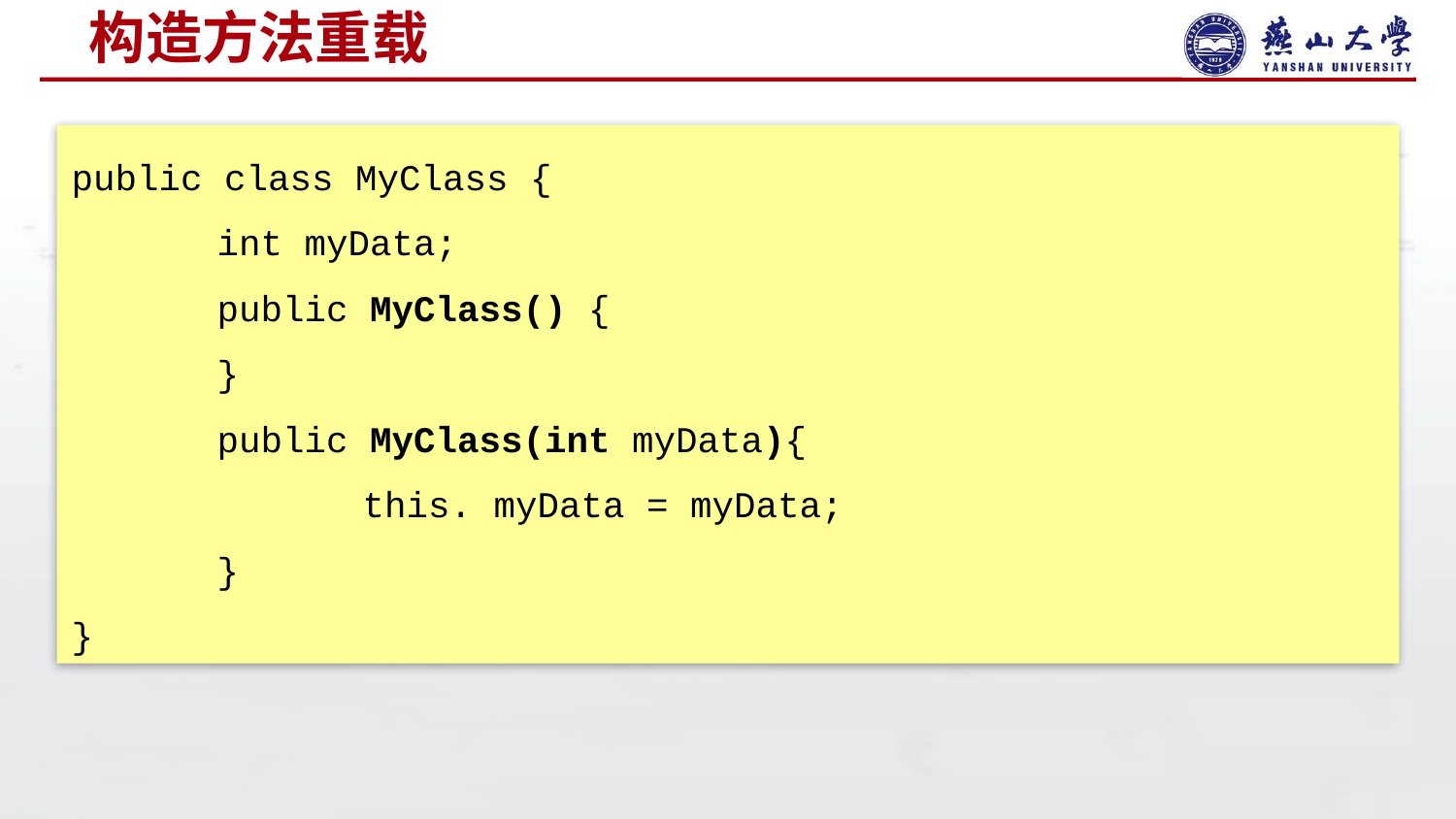

# 构造方法重载
public class MyClass {
	int myData;
	public MyClass() {
	}
	public MyClass(int myData){
		this. myData = myData;
	}
}